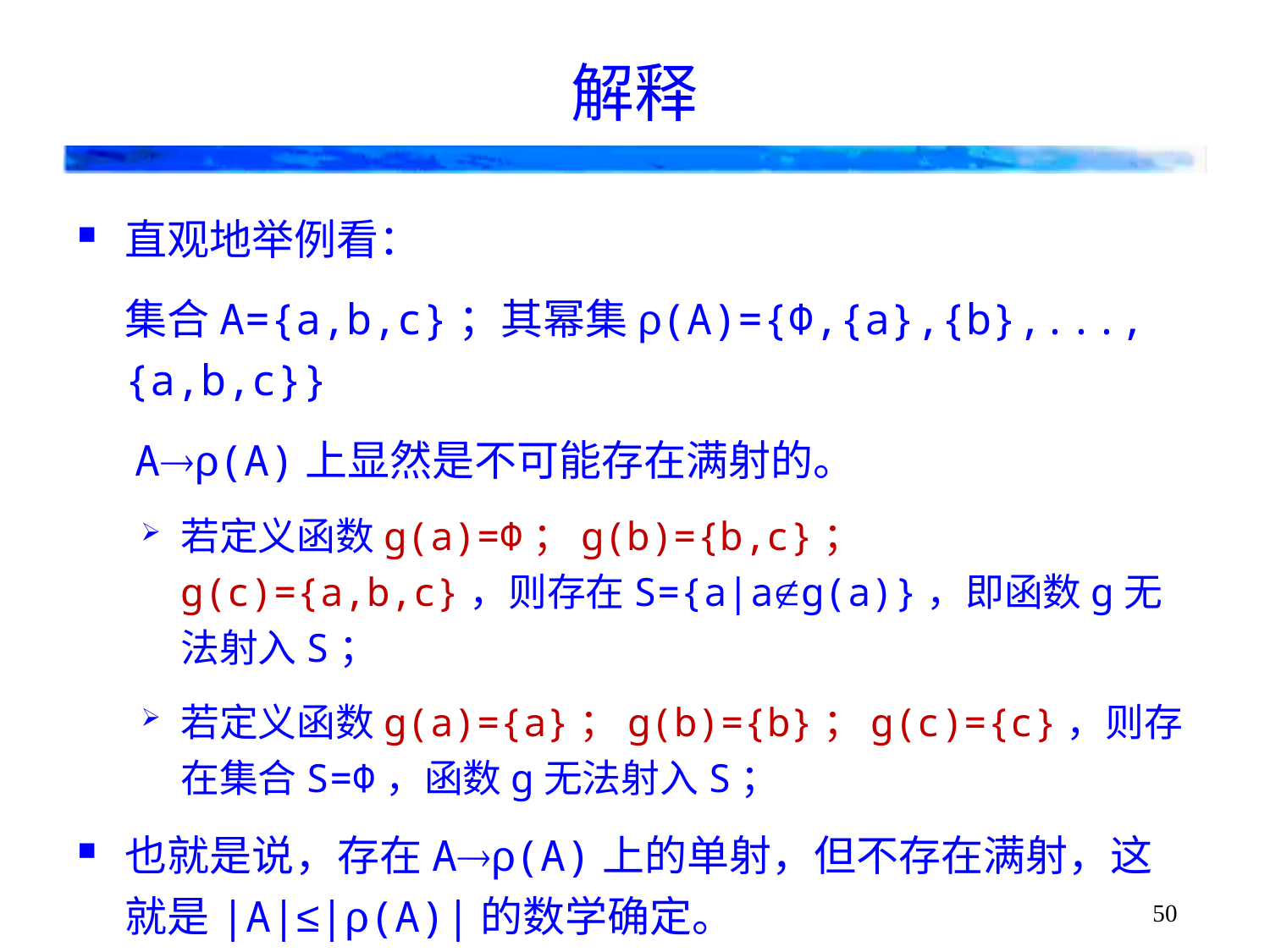

# 解释
直观地举例看：
集合A={a,b,c}；其幂集ρ(A)={Φ,{a},{b},...,{a,b,c}}
A→ρ(A)上显然是不可能存在满射的。
若定义函数g(a)=Φ；g(b)={b,c}；g(c)={a,b,c}，则存在S={a|a∉g(a)}，即函数g无法射入S；
若定义函数g(a)={a}；g(b)={b}；g(c)={c}，则存在集合S=Φ，函数g无法射入S；
也就是说，存在A→ρ(A)上的单射，但不存在满射，这就是|A|≤|ρ(A)|的数学确定。
50